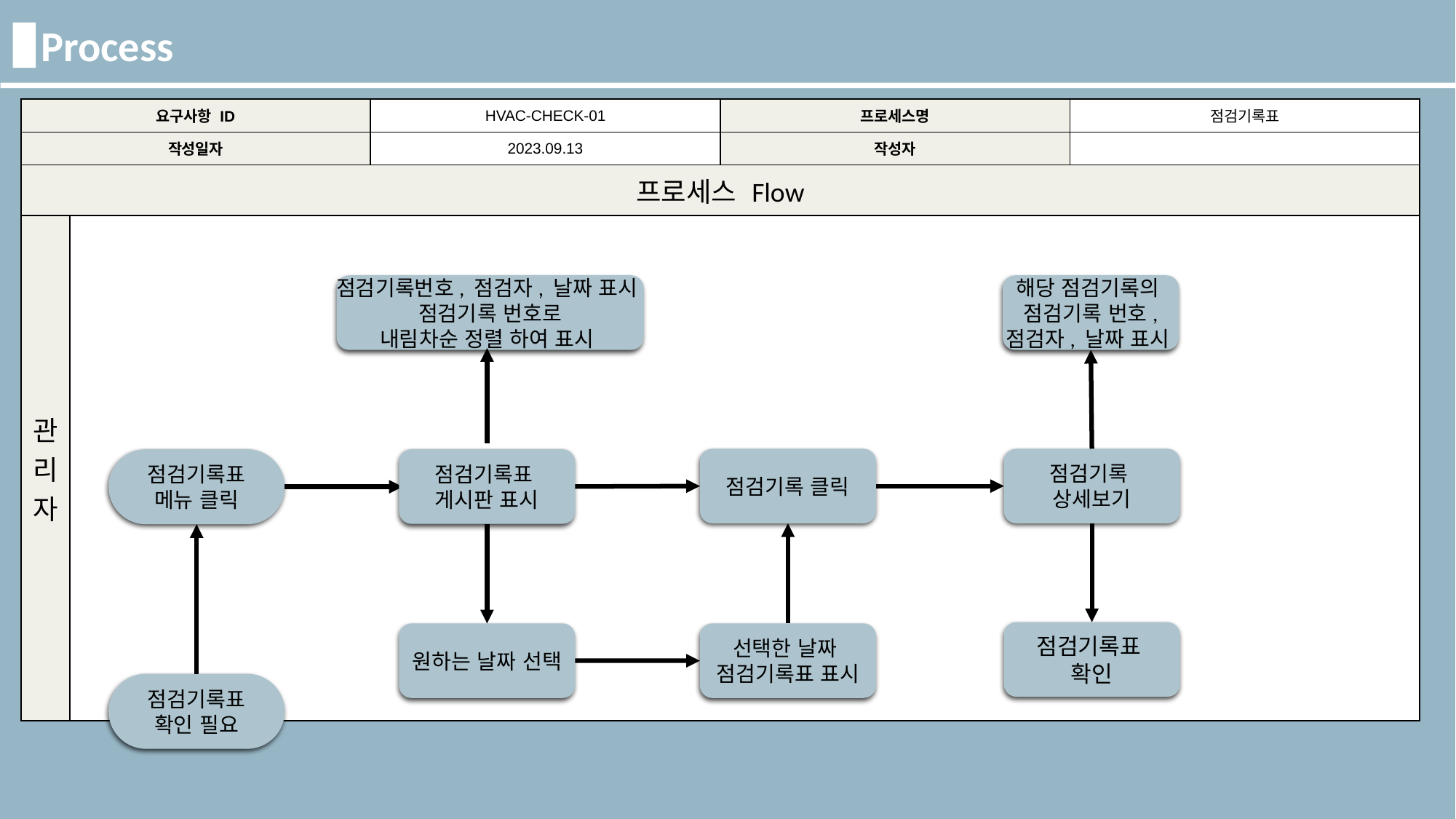

Process

| 요구사항 ID |  | HVAC-CHECK-01 | 프로세스명 | 점검기록표 |
| --- | --- | --- | --- | --- |
| 작성일자 |  | 2023.09.13 | 작성자 |  |
| 프로세스 Flow |  |  |  |  |
| 관리자 |  |  |  |  |
해당 점검기록의
점검기록 번호,
점검자, 날짜 표시
점검기록번호, 점검자, 날짜 표시
점검기록 번호로
내림차순 정렬 하여 표시
점검기록
상세보기
점검기록 클릭
점검기록표
메뉴 클릭
점검기록표
게시판 표시
점검기록표
확인
원하는 날짜 선택
선택한 날짜
점검기록표 표시
점검기록표
확인 필요